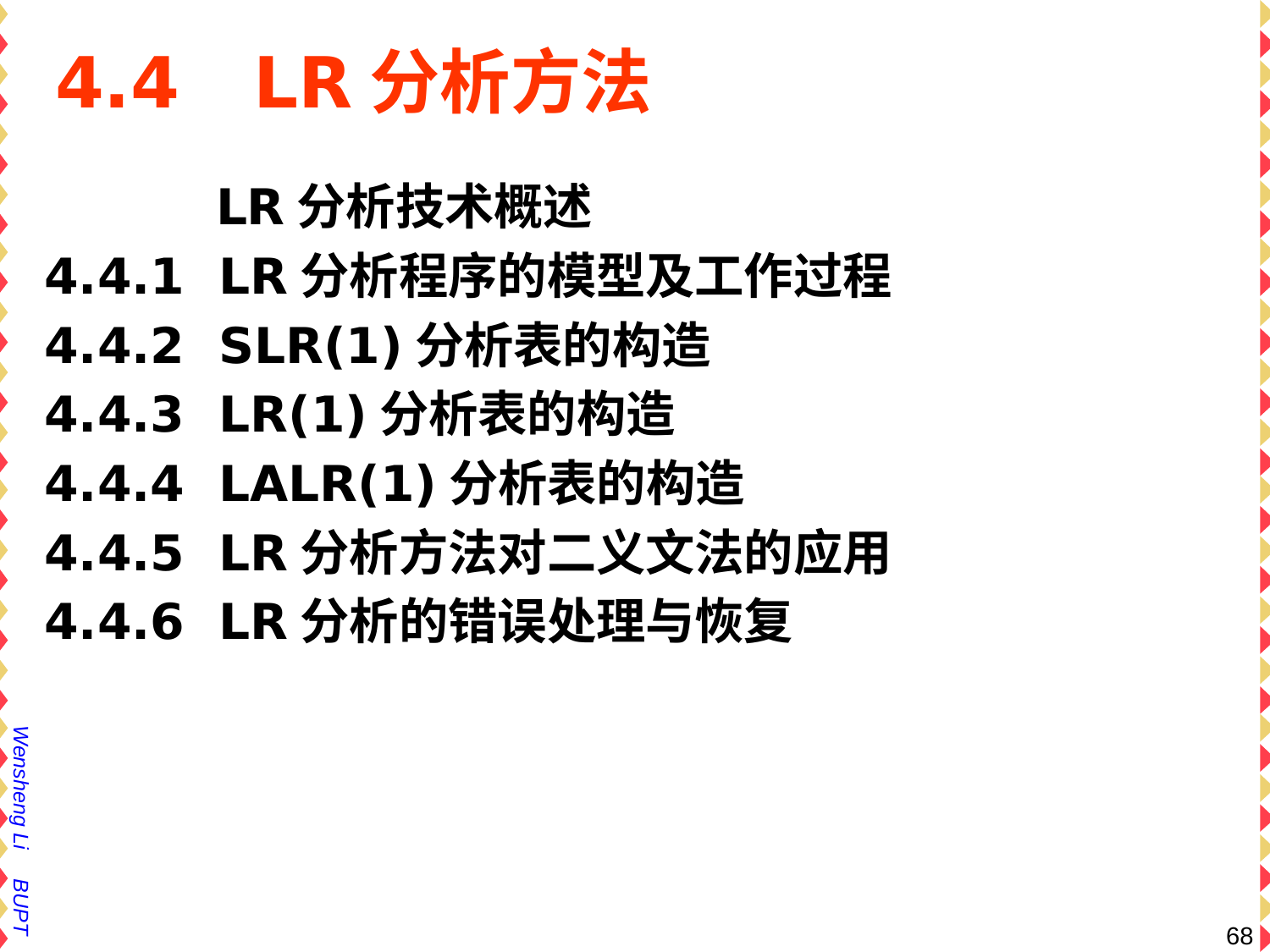

# 4.4   LR分析方法
          LR分析技术概述
4.4.1  LR分析程序的模型及工作过程
4.4.2  SLR(1)分析表的构造
4.4.3  LR(1)分析表的构造
4.4.4  LALR(1)分析表的构造
4.4.5  LR分析方法对二义文法的应用
4.4.6  LR分析的错误处理与恢复
68